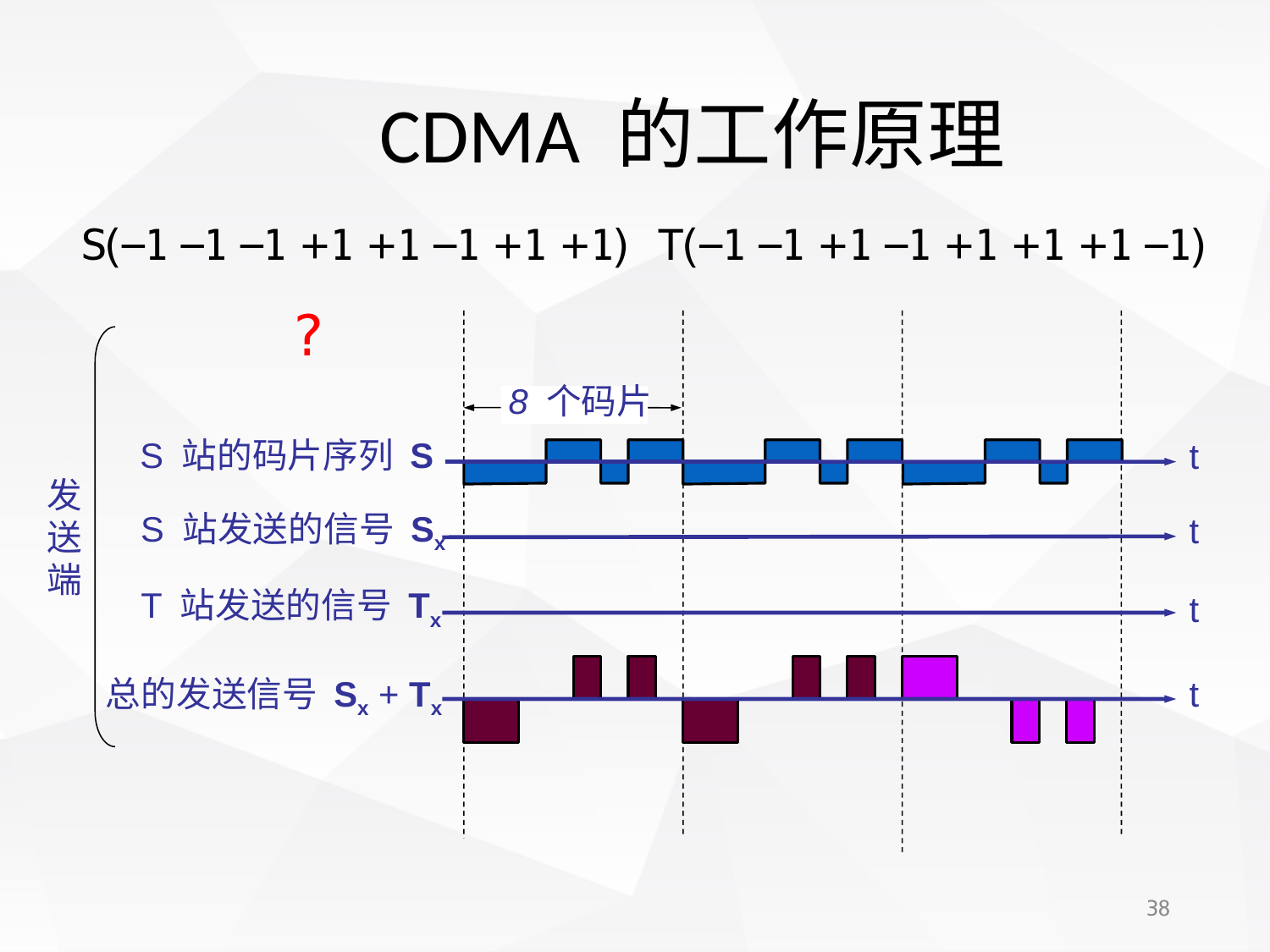

# CDMA 的工作原理
S(–1 –1 –1 +1 +1 –1 +1 +1)
T(–1 –1 +1 –1 +1 +1 +1 –1)
?

8 个码片

t
S 站的码片序列 S

发
送
端

S 站发送的信号 Sx
t

T 站发送的信号 Tx
t

总的发送信号 Sx + Tx
t

38